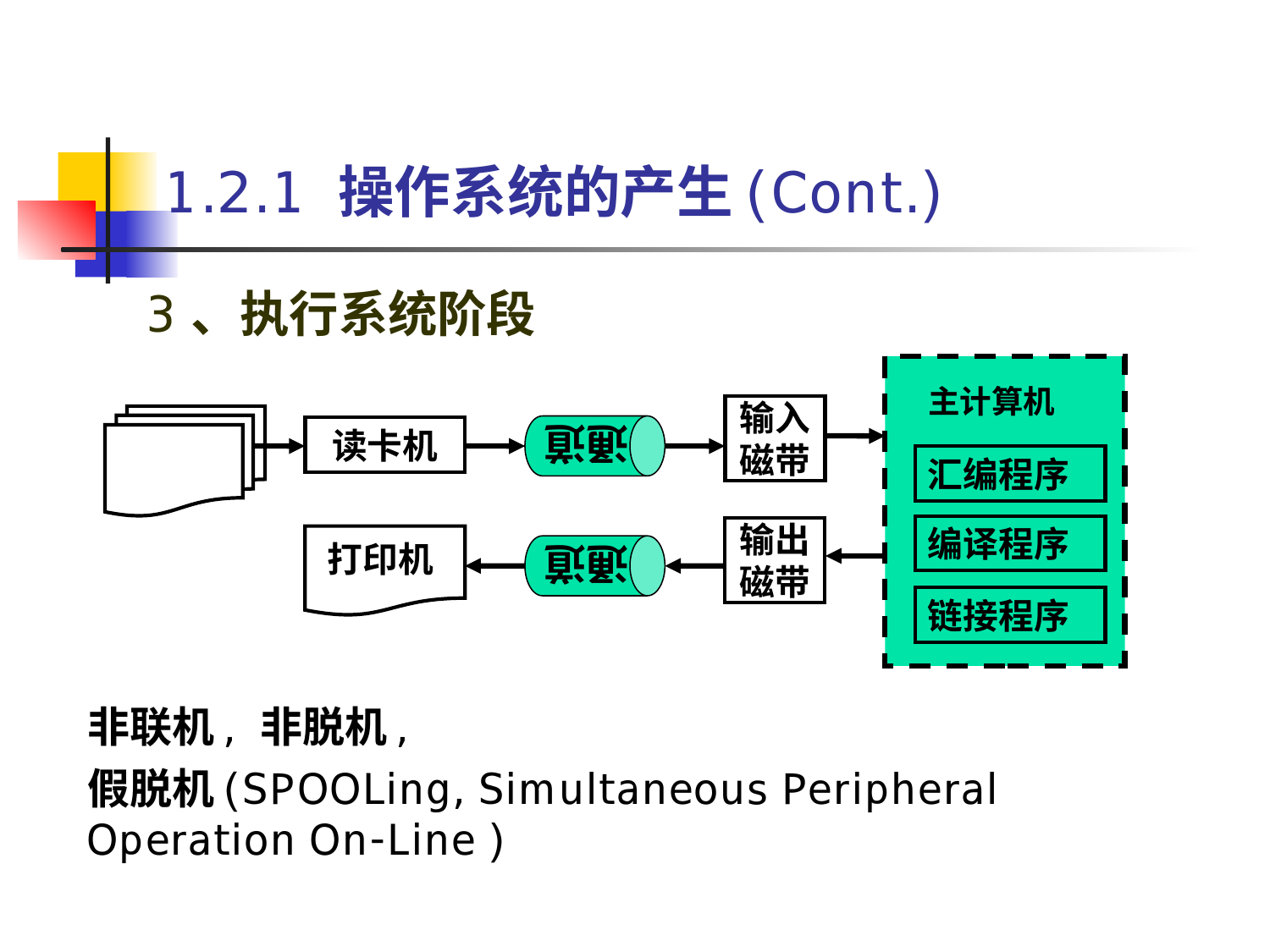

1.2.1 操作系统的产生(Cont.)
3、执行系统阶段

主计算机
通道
输入磁带

读卡机

汇编程序
通道
编译程序
输出磁带

打印机

链接程序
非联机, 非脱机,
假脱机(SPOOLing, Simultaneous Peripheral Operation On-Line )